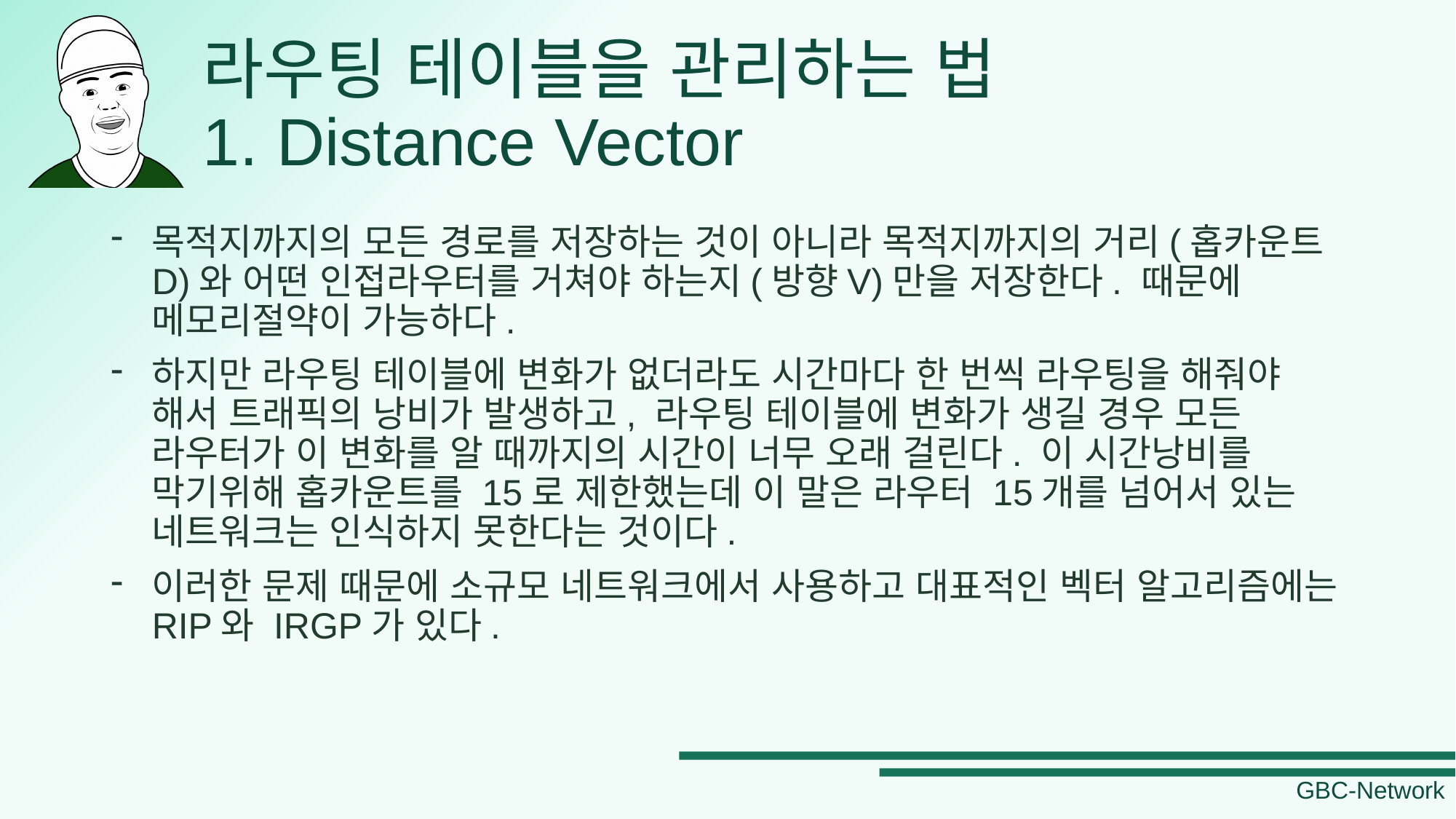

# 라우팅 테이블을 관리하는 법 1. Distance Vector
목적지까지의 모든 경로를 저장하는 것이 아니라 목적지까지의 거리(홉카운트D)와 어떤 인접라우터를 거쳐야 하는지(방향V)만을 저장한다. 때문에 메모리절약이 가능하다.
하지만 라우팅 테이블에 변화가 없더라도 시간마다 한 번씩 라우팅을 해줘야 해서 트래픽의 낭비가 발생하고, 라우팅 테이블에 변화가 생길 경우 모든 라우터가 이 변화를 알 때까지의 시간이 너무 오래 걸린다. 이 시간낭비를 막기위해 홉카운트를 15로 제한했는데 이 말은 라우터 15개를 넘어서 있는 네트워크는 인식하지 못한다는 것이다.
이러한 문제 때문에 소규모 네트워크에서 사용하고 대표적인 벡터 알고리즘에는 RIP와 IRGP가 있다.